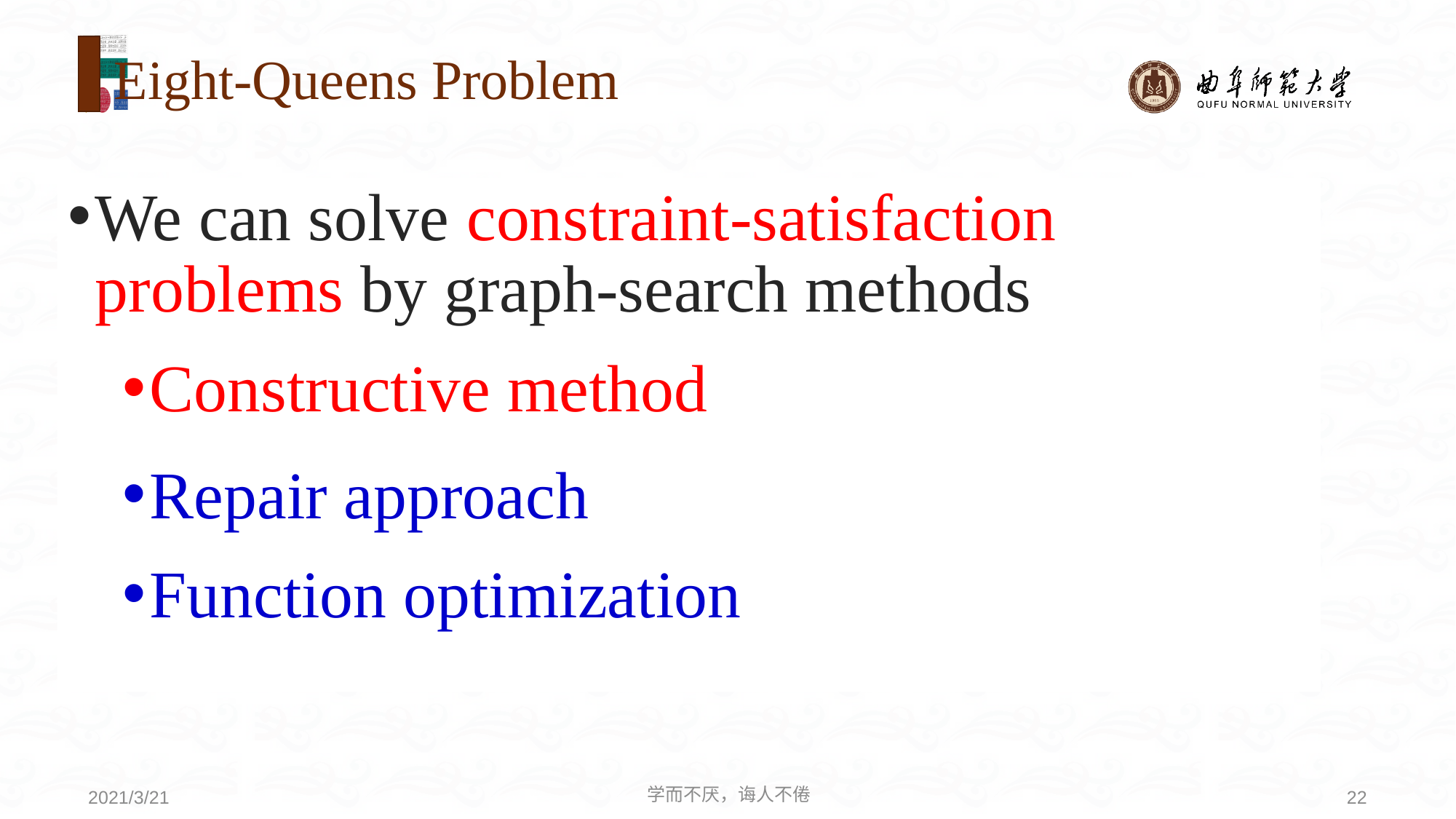

# Eight-Queens Problem
We can solve constraint-satisfaction problems by graph-search methods
Constructive method
Repair approach
Function optimization
学而不厌，诲人不倦
22
2021/3/21